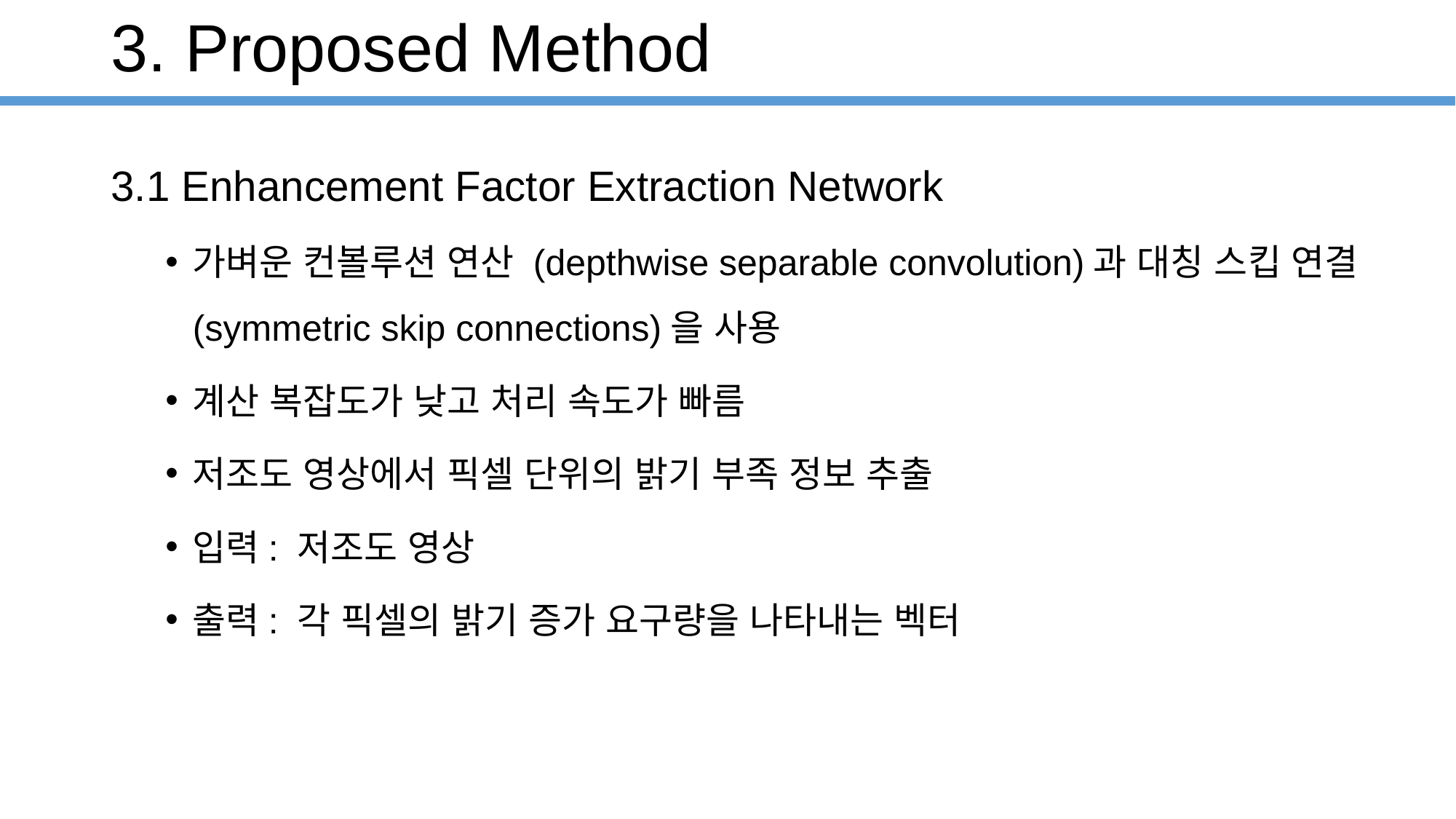

# 3. Proposed Method
3.1 Enhancement Factor Extraction Network
가벼운 컨볼루션 연산 (depthwise separable convolution)과 대칭 스킵 연결(symmetric skip connections)을 사용
계산 복잡도가 낮고 처리 속도가 빠름
저조도 영상에서 픽셀 단위의 밝기 부족 정보 추출
입력: 저조도 영상
출력: 각 픽셀의 밝기 증가 요구량을 나타내는 벡터